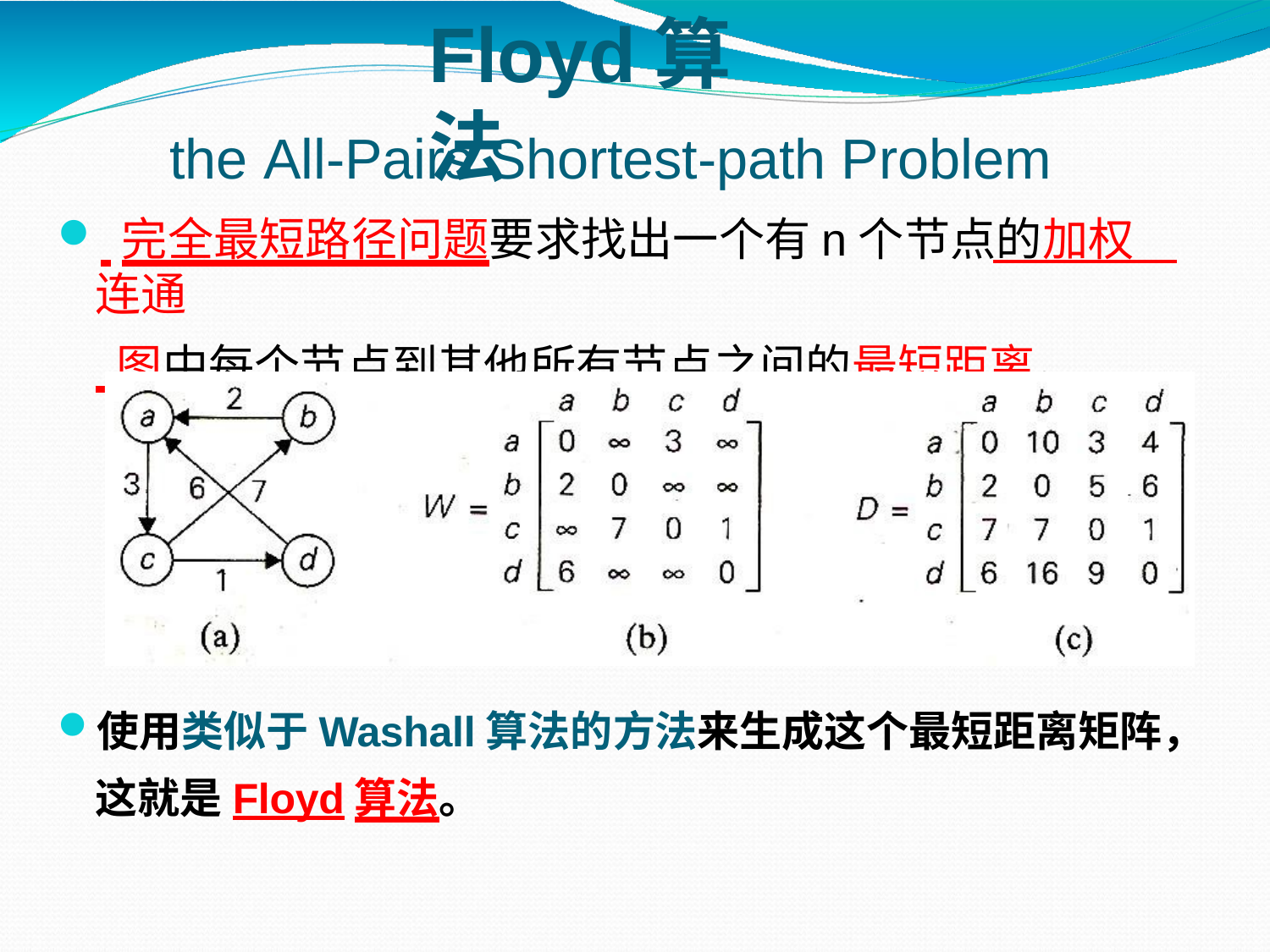

# Floyd算法
the All-Pairs Shortest-path Problem
 完全最短路径问题要求找出一个有n个节点的加权连通
 图中每个节点到其他所有节点之间的最短距离。

使用类似于Washall算法的方法来生成这个最短距离矩阵，
这就是Floyd算法。